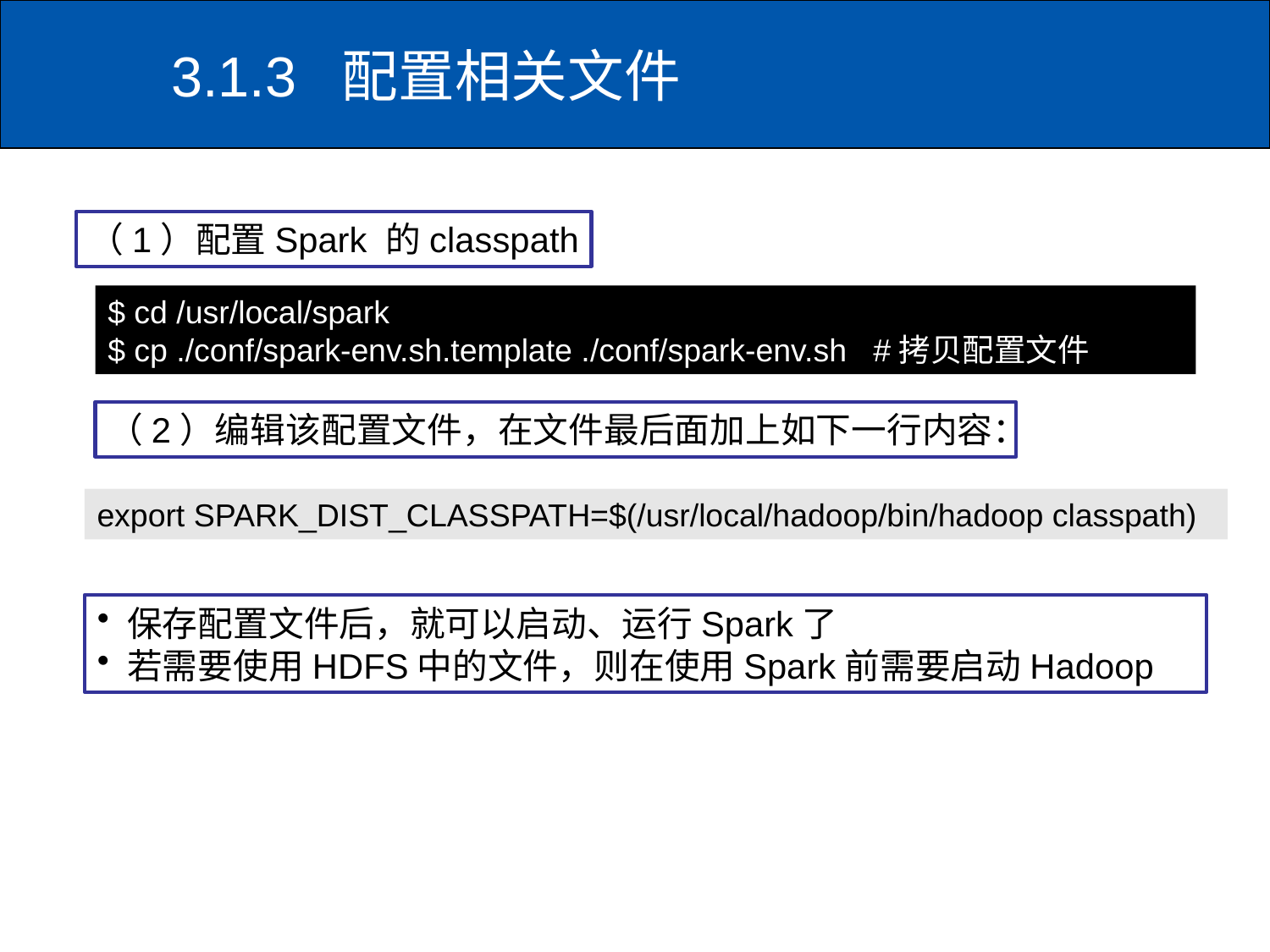

# 3.1.3  配置相关文件
（1）配置Spark 的classpath
$ cd /usr/local/spark
$ cp ./conf/spark-env.sh.template ./conf/spark-env.sh   #拷贝配置文件
（2）编辑该配置文件，在文件最后面加上如下一行内容：
export SPARK_DIST_CLASSPATH=$(/usr/local/hadoop/bin/hadoop classpath)
保存配置文件后，就可以启动、运行Spark了
若需要使用HDFS中的文件，则在使用Spark前需要启动Hadoop